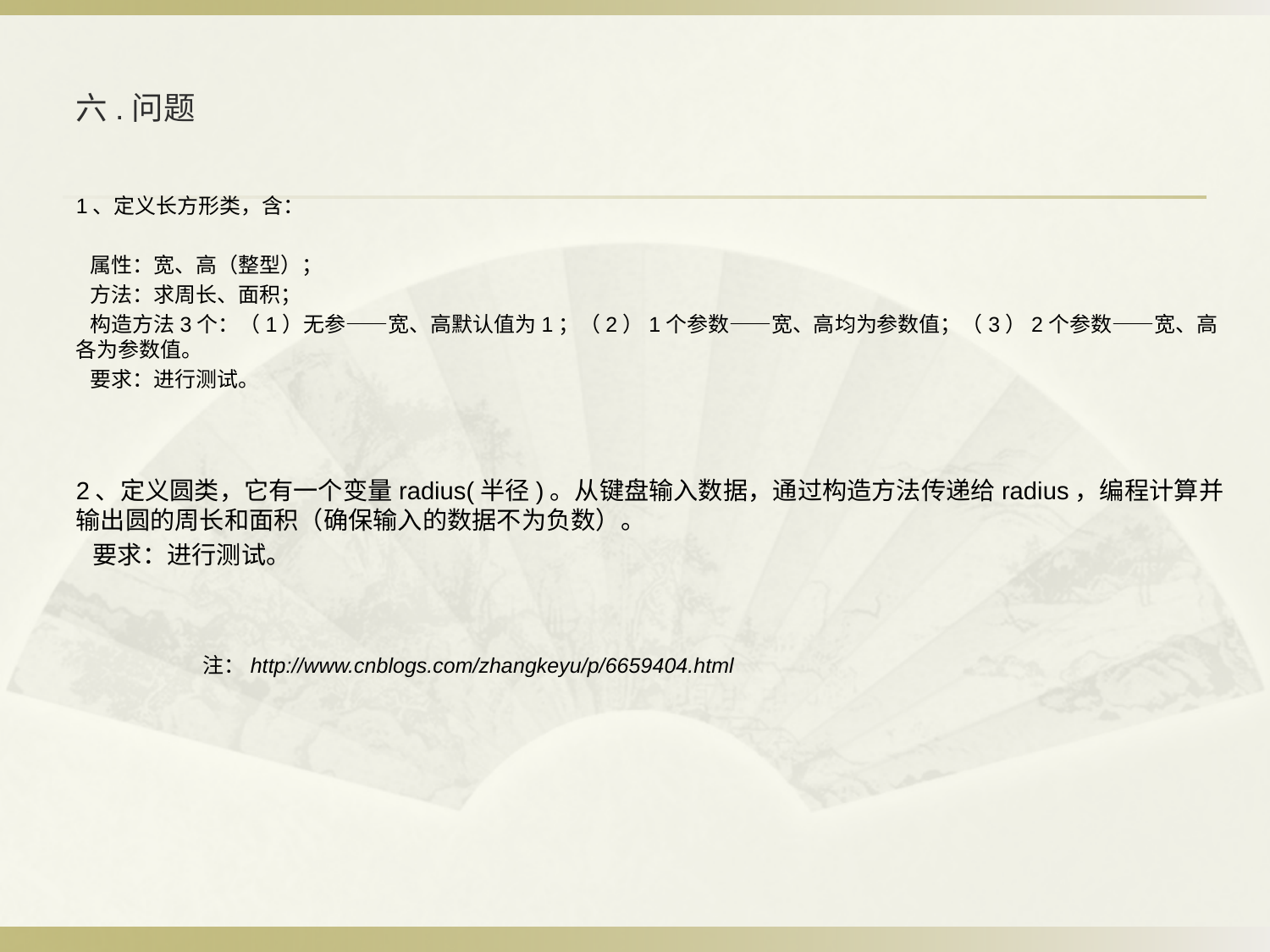

# 六.问题
1、定义长方形类，含：

  属性：宽、高（整型）；
  方法：求周长、面积；
  构造方法3个：（1）无参——宽、高默认值为1；（2）1个参数——宽、高均为参数值；（3）2个参数——宽、高各为参数值。
  要求：进行测试。

2、定义圆类，它有一个变量radius(半径)。从键盘输入数据，通过构造方法传递给radius，编程计算并输出圆的周长和面积（确保输入的数据不为负数）。
  要求：进行测试。

	注：http://www.cnblogs.com/zhangkeyu/p/6659404.html